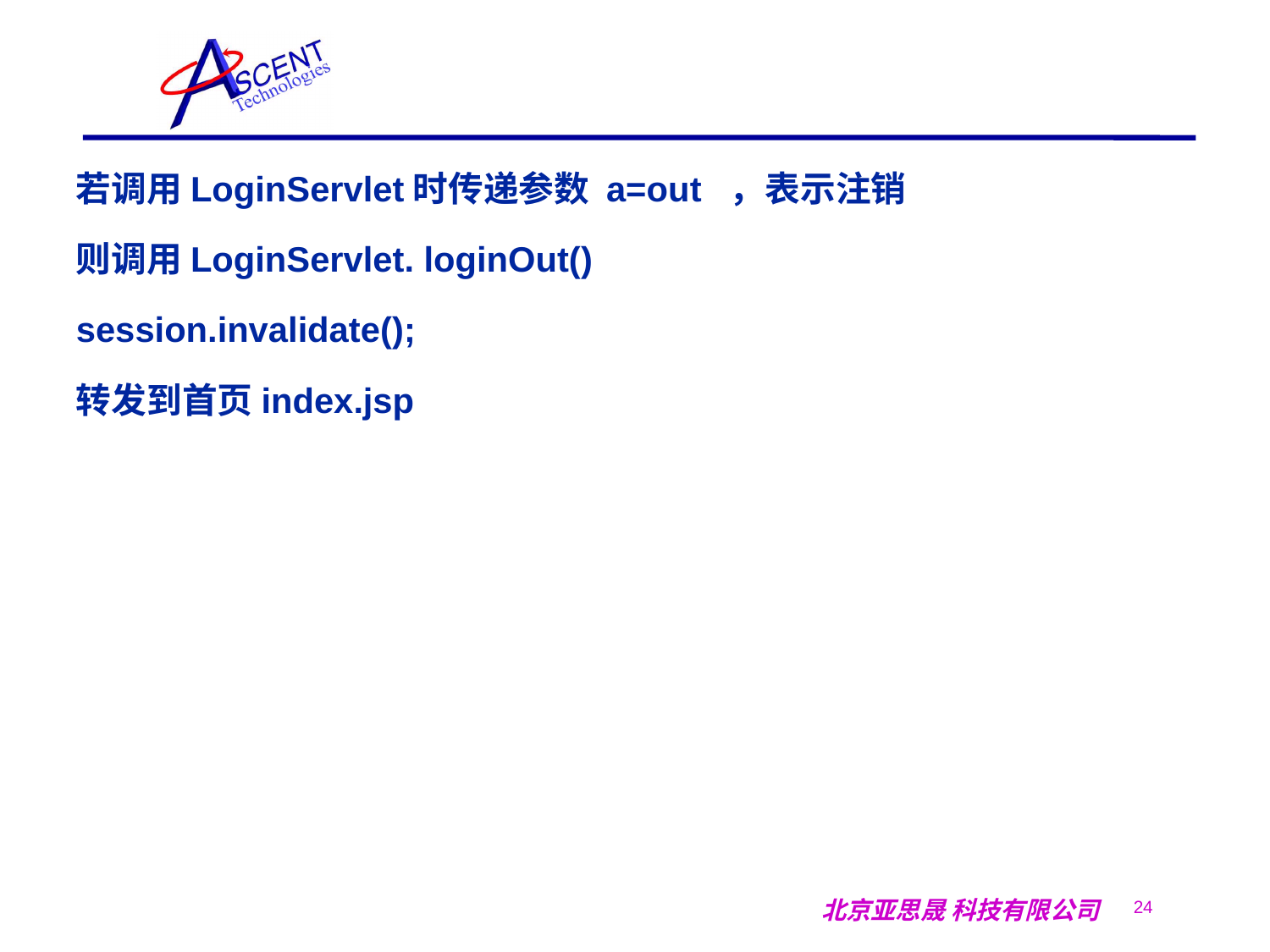

#
若调用LoginServlet时传递参数 a=out  ，表示注销
则调用LoginServlet. loginOut()
session.invalidate();
转发到首页index.jsp